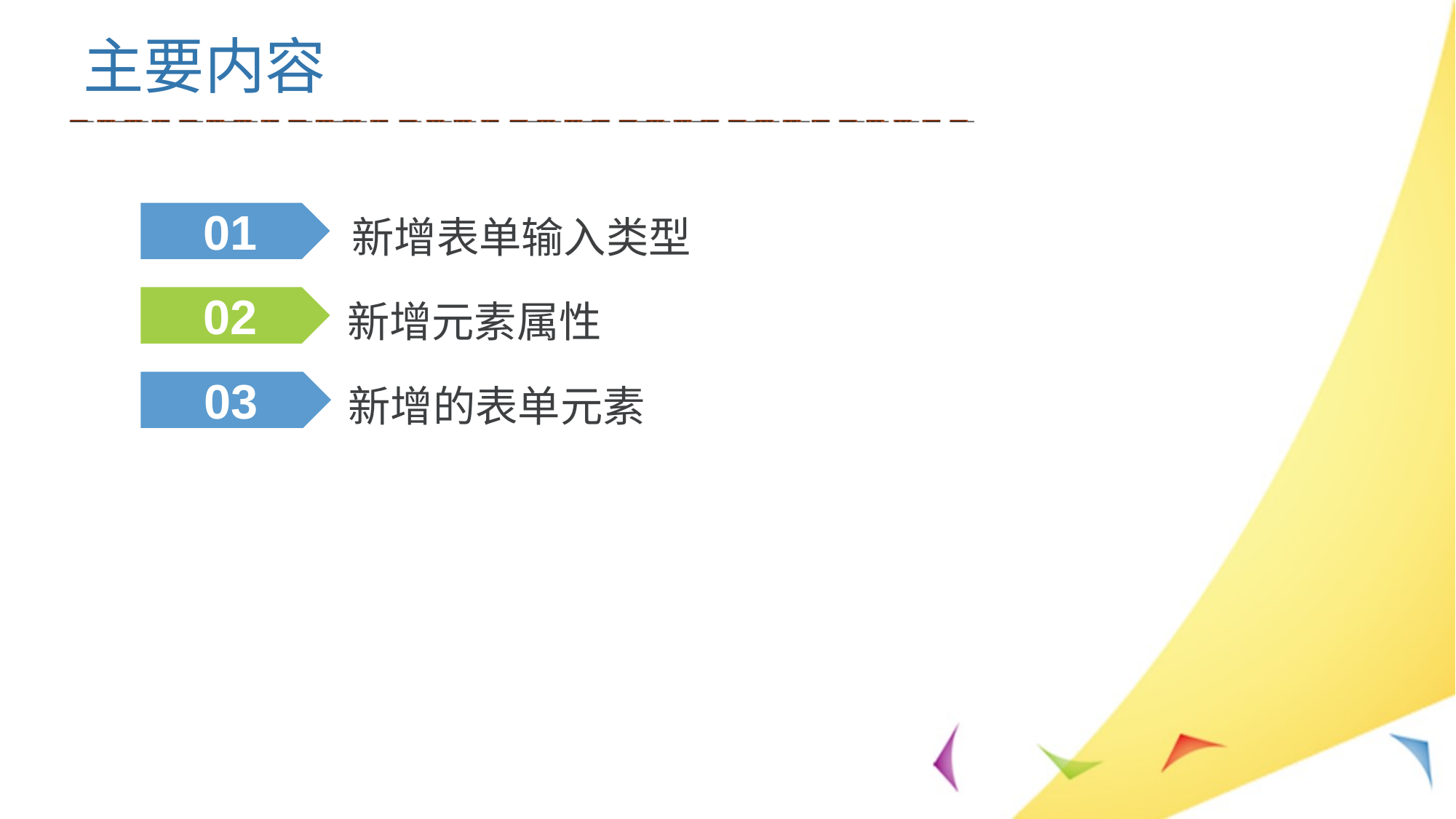

主要内容
01
新增表单输入类型
新增元素属性
02
新增的表单元素
03